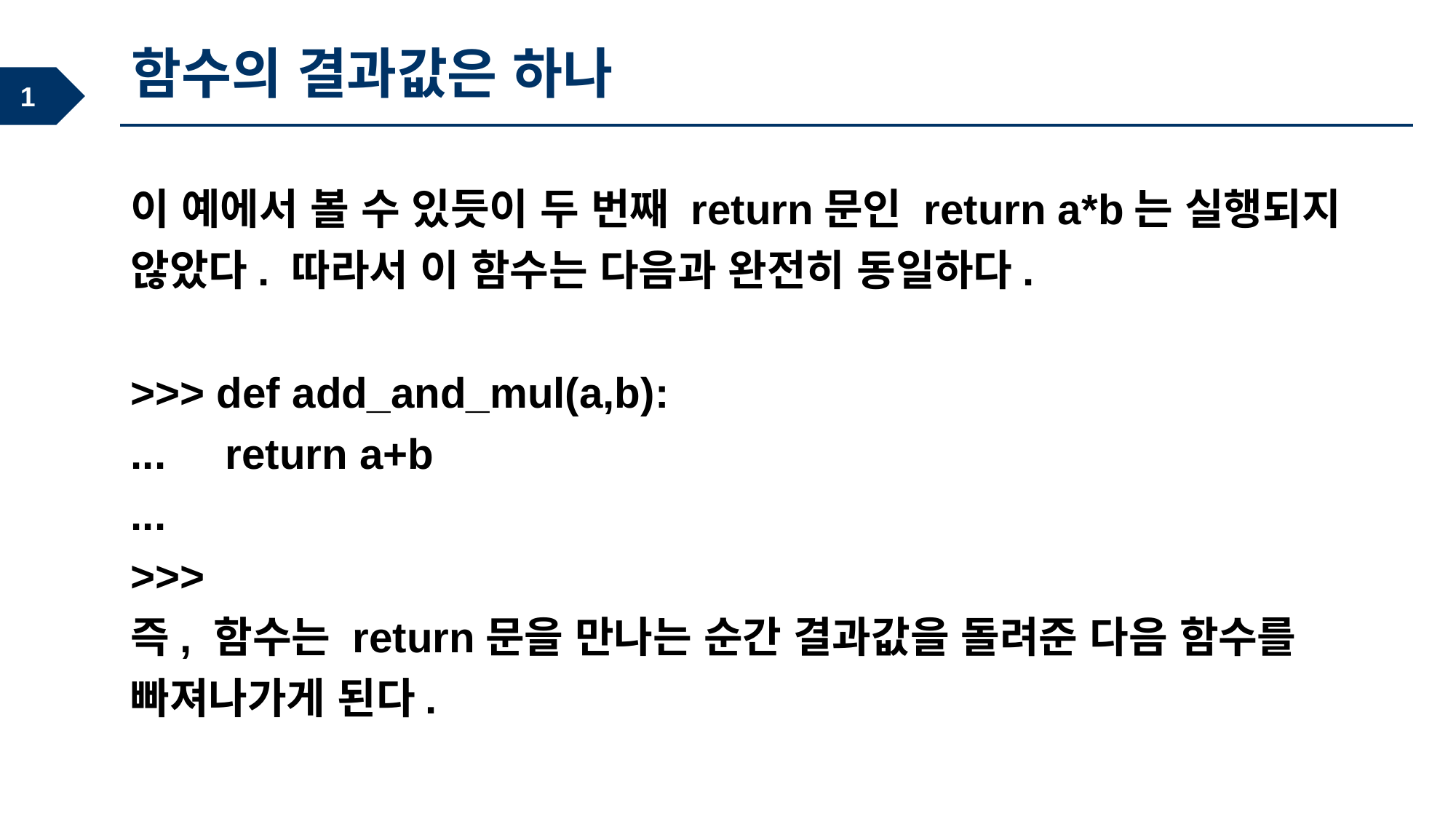

함수의 결과값은 하나
이 예에서 볼 수 있듯이 두 번째 return문인 return a*b는 실행되지 않았다. 따라서 이 함수는 다음과 완전히 동일하다.

>>> def add_and_mul(a,b):
...     return a+b
...
>>>
즉, 함수는 return문을 만나는 순간 결과값을 돌려준 다음 함수를 빠져나가게 된다.